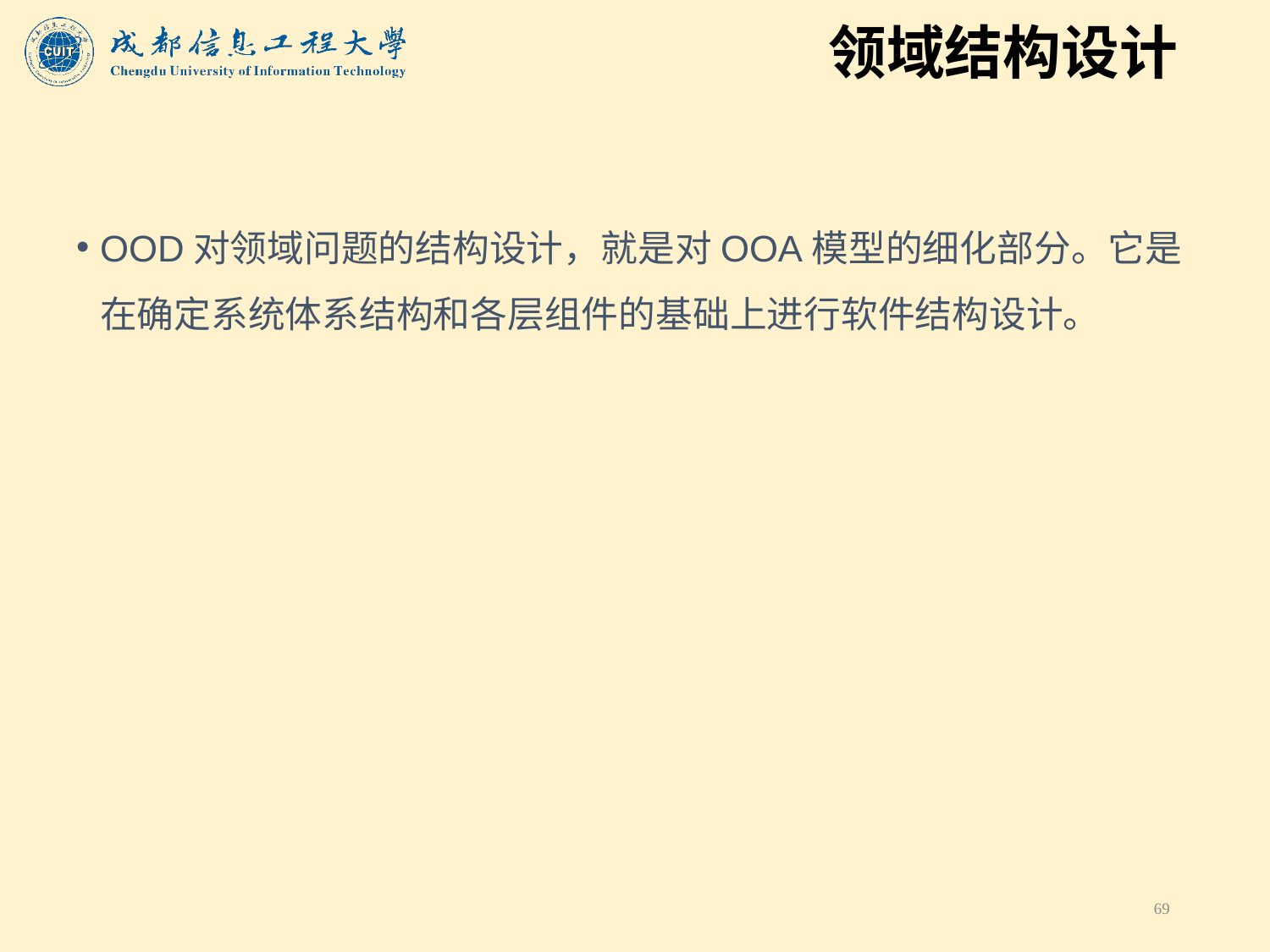

# 领域结构设计
OOD对领域问题的结构设计，就是对OOA模型的细化部分。它是在确定系统体系结构和各层组件的基础上进行软件结构设计。
69